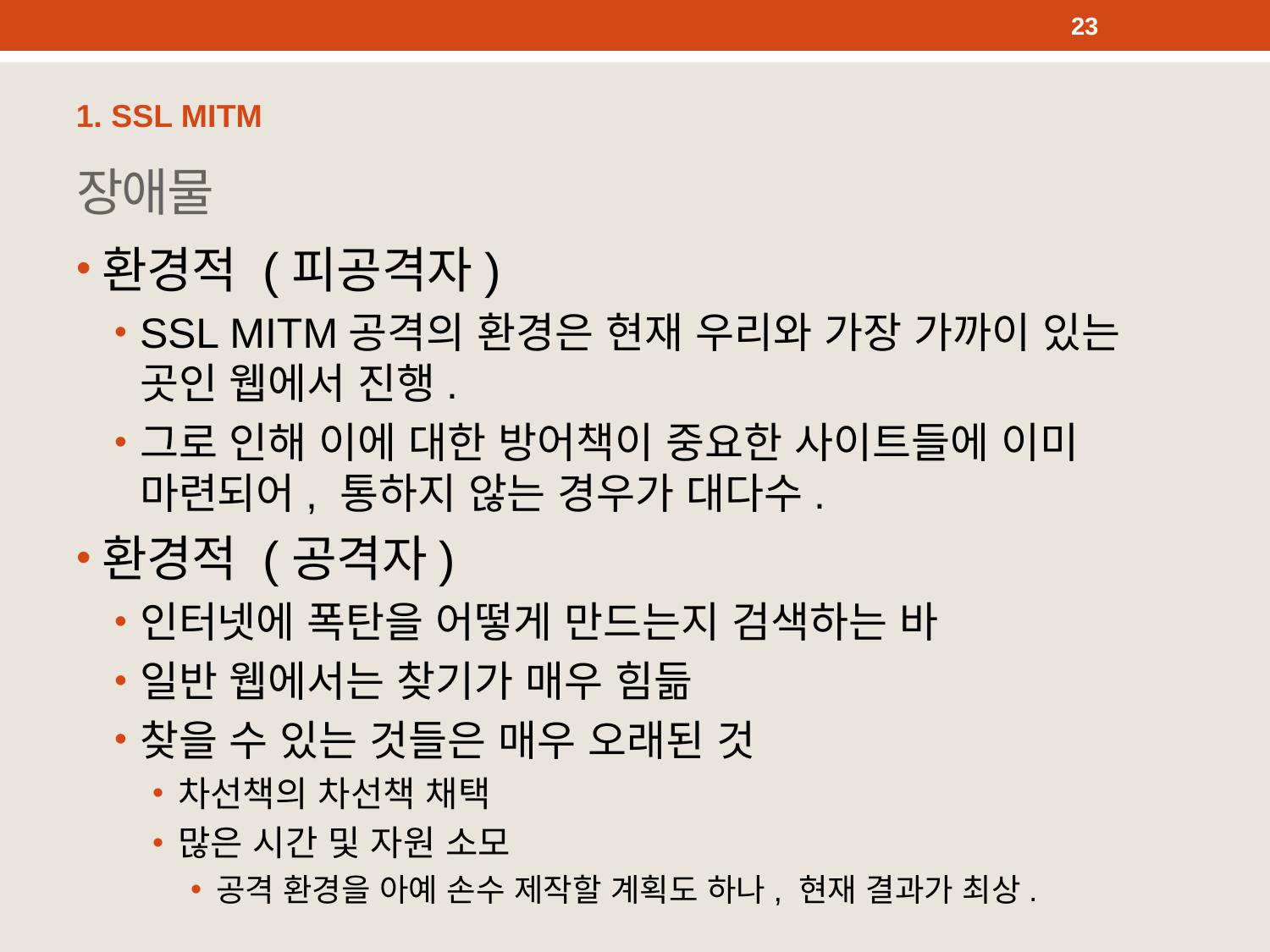

23
1. SSL MITM
# 장애물
환경적 (피공격자)
SSL MITM공격의 환경은 현재 우리와 가장 가까이 있는 곳인 웹에서 진행.
그로 인해 이에 대한 방어책이 중요한 사이트들에 이미 마련되어, 통하지 않는 경우가 대다수.
환경적 (공격자)
인터넷에 폭탄을 어떻게 만드는지 검색하는 바
일반 웹에서는 찾기가 매우 힘듦
찾을 수 있는 것들은 매우 오래된 것
차선책의 차선책 채택
많은 시간 및 자원 소모
공격 환경을 아예 손수 제작할 계획도 하나, 현재 결과가 최상.